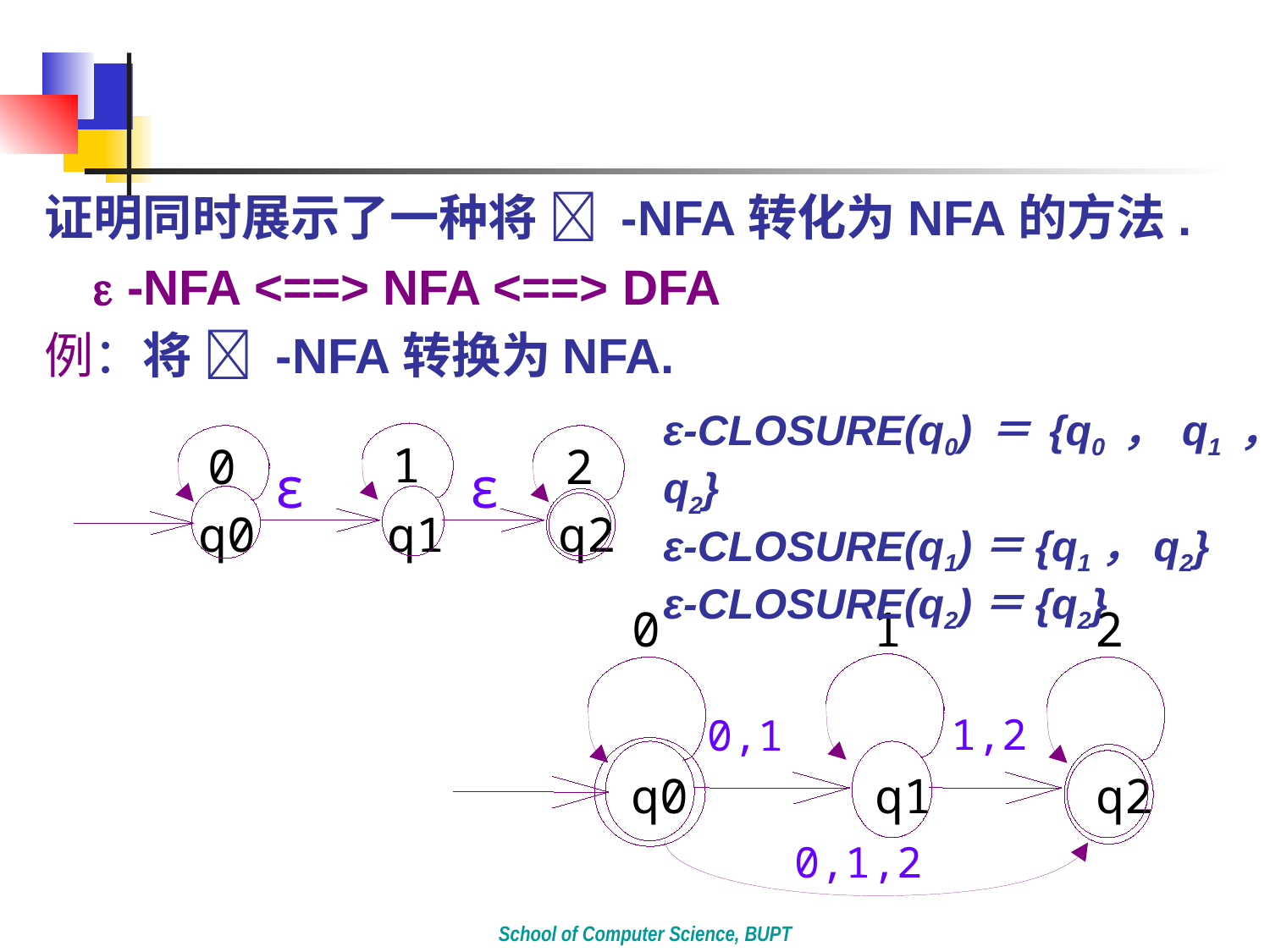

#
证明同时展示了一种将 ε -NFA转化为NFA的方法.
	ε -NFA <==> NFA <==> DFA
例：将 ε -NFA转换为NFA.
ε-CLOSURE(q0)＝{q0，q1， q2}
ε-CLOSURE(q1)＝{q1，q2}
ε-CLOSURE(q2)＝{q2}

1
0
2
ε
ε

q0
q1
q2

0
1
2

1,2

0,1

q0
q1
q2

0,1,2

School of Computer Science, BUPT
18